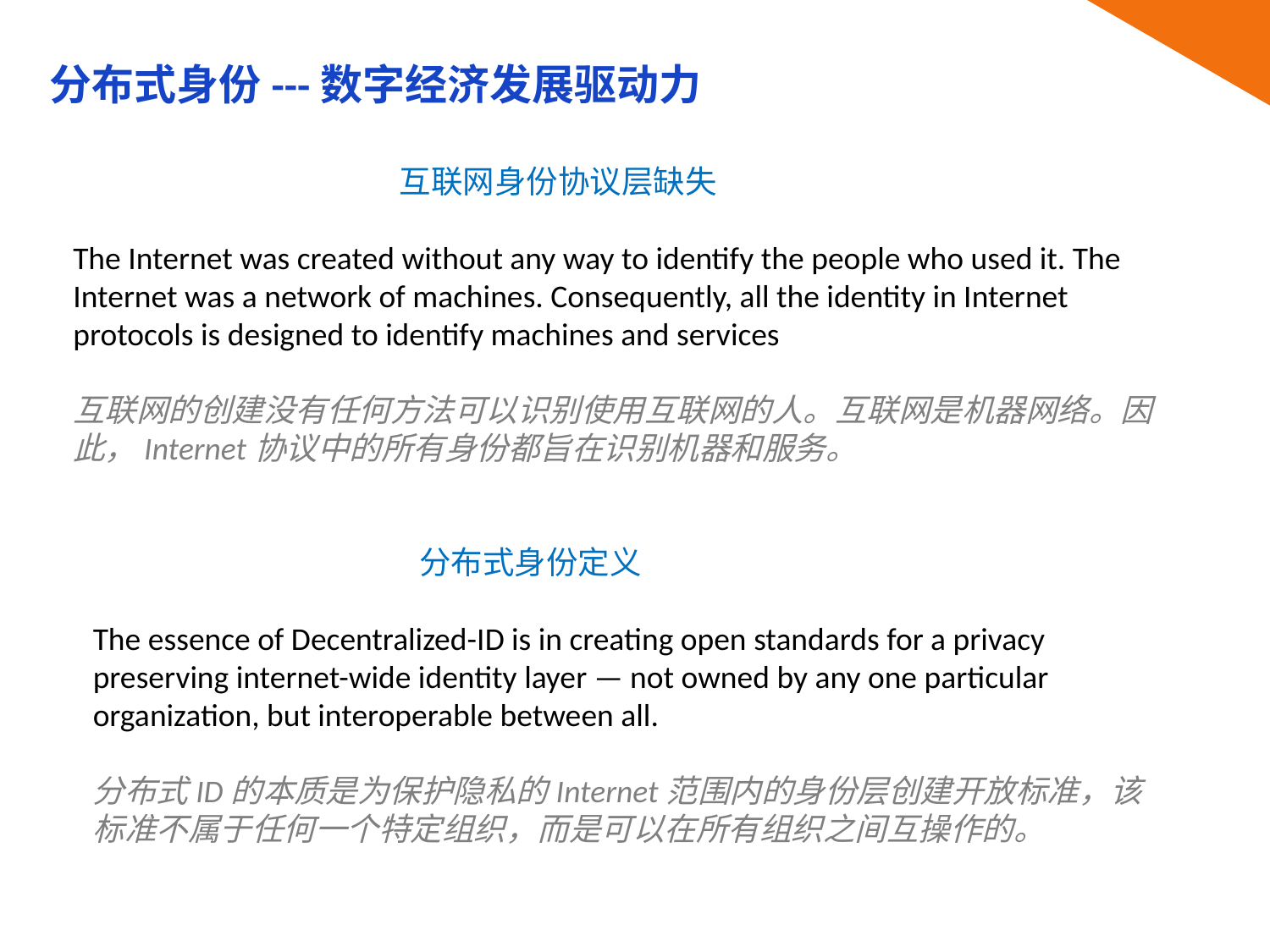

分布式身份---数字经济发展驱动力
		         互联网身份协议层缺失

The Internet was created without any way to identify the people who used it. The Internet was a network of machines. Consequently, all the identity in Internet protocols is designed to identify machines and services

互联网的创建没有任何方法可以识别使用互联网的人。互联网是机器网络。因此，Internet协议中的所有身份都旨在识别机器和服务。
		         分布式身份定义

The essence of Decentralized-ID is in creating open standards for a privacy preserving internet-wide identity layer — not owned by any one particular organization, but interoperable between all.

分布式ID的本质是为保护隐私的Internet范围内的身份层创建开放标准，该标准不属于任何一个特定组织，而是可以在所有组织之间互操作的。
。